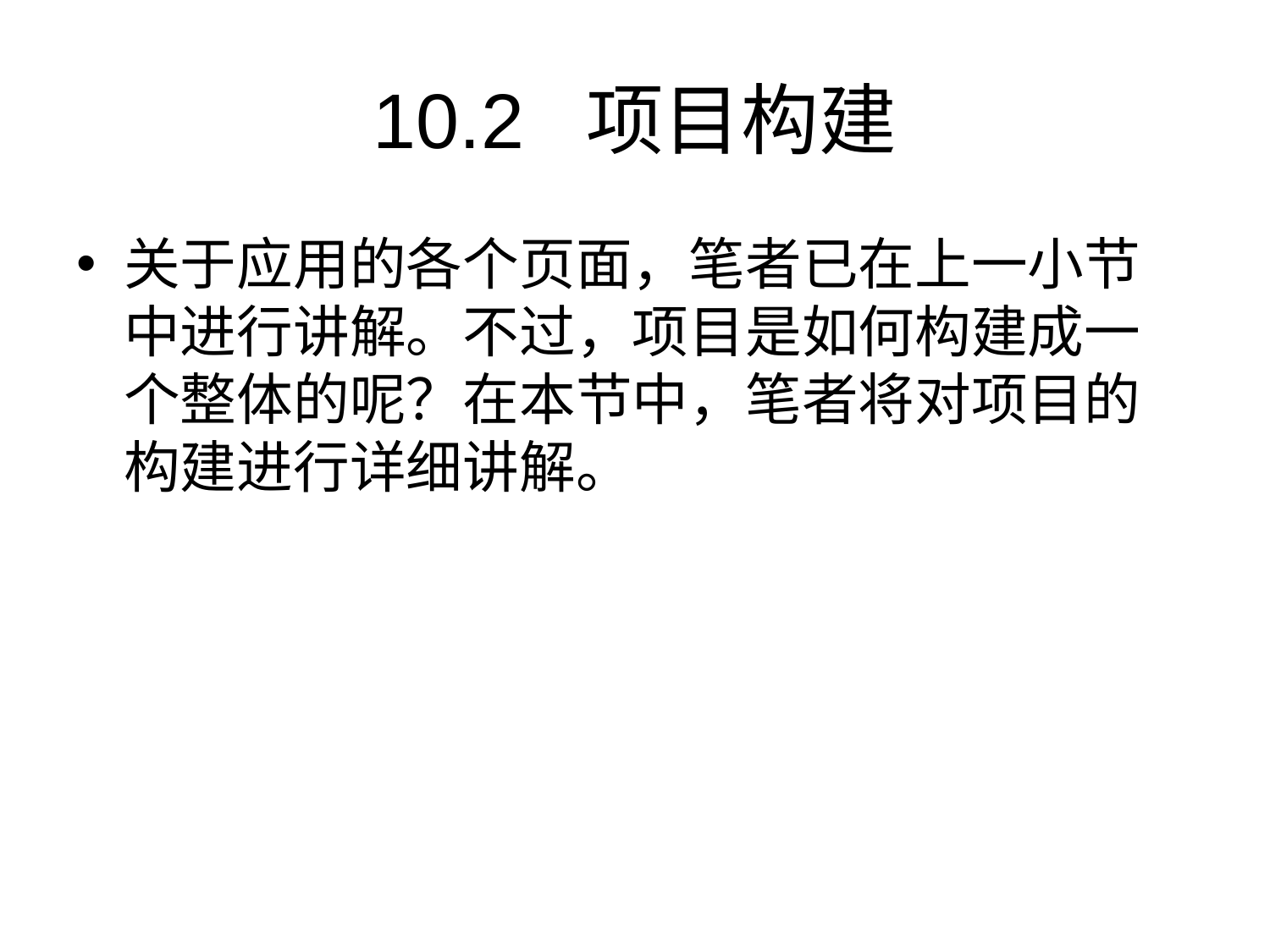

# 10.2  项目构建
关于应用的各个页面，笔者已在上一小节中进行讲解。不过，项目是如何构建成一个整体的呢？在本节中，笔者将对项目的构建进行详细讲解。